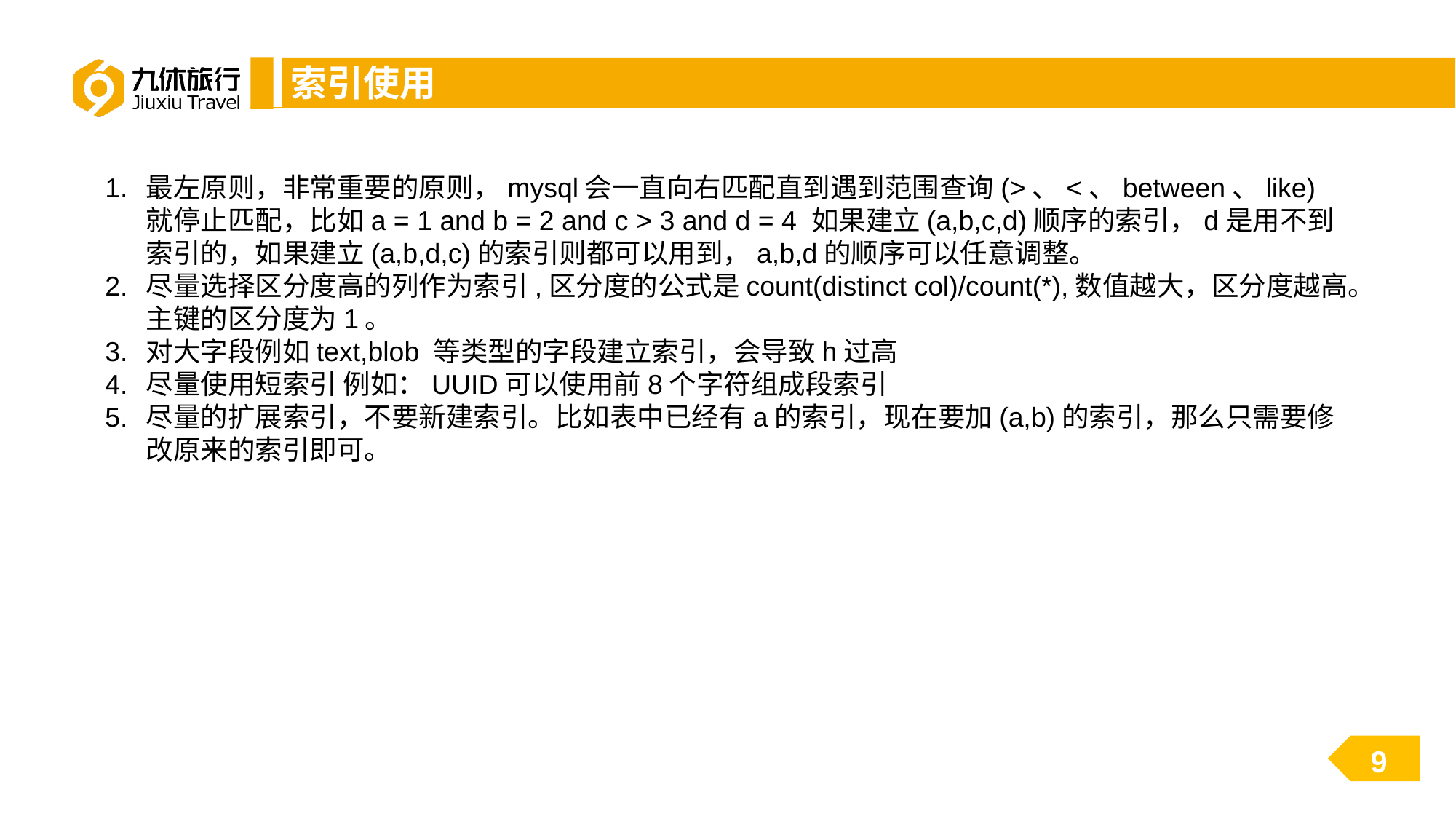

# 索引使用
最左原则，非常重要的原则，mysql会一直向右匹配直到遇到范围查询(>、<、between、like)就停止匹配，比如a = 1 and b = 2 and c > 3 and d = 4 如果建立(a,b,c,d)顺序的索引，d是用不到索引的，如果建立(a,b,d,c)的索引则都可以用到，a,b,d的顺序可以任意调整。
尽量选择区分度高的列作为索引,区分度的公式是count(distinct col)/count(*),数值越大，区分度越高。主键的区分度为1。
对大字段例如text,blob 等类型的字段建立索引，会导致h过高
尽量使用短索引 例如：UUID可以使用前8个字符组成段索引
尽量的扩展索引，不要新建索引。比如表中已经有a的索引，现在要加(a,b)的索引，那么只需要修改原来的索引即可。

9